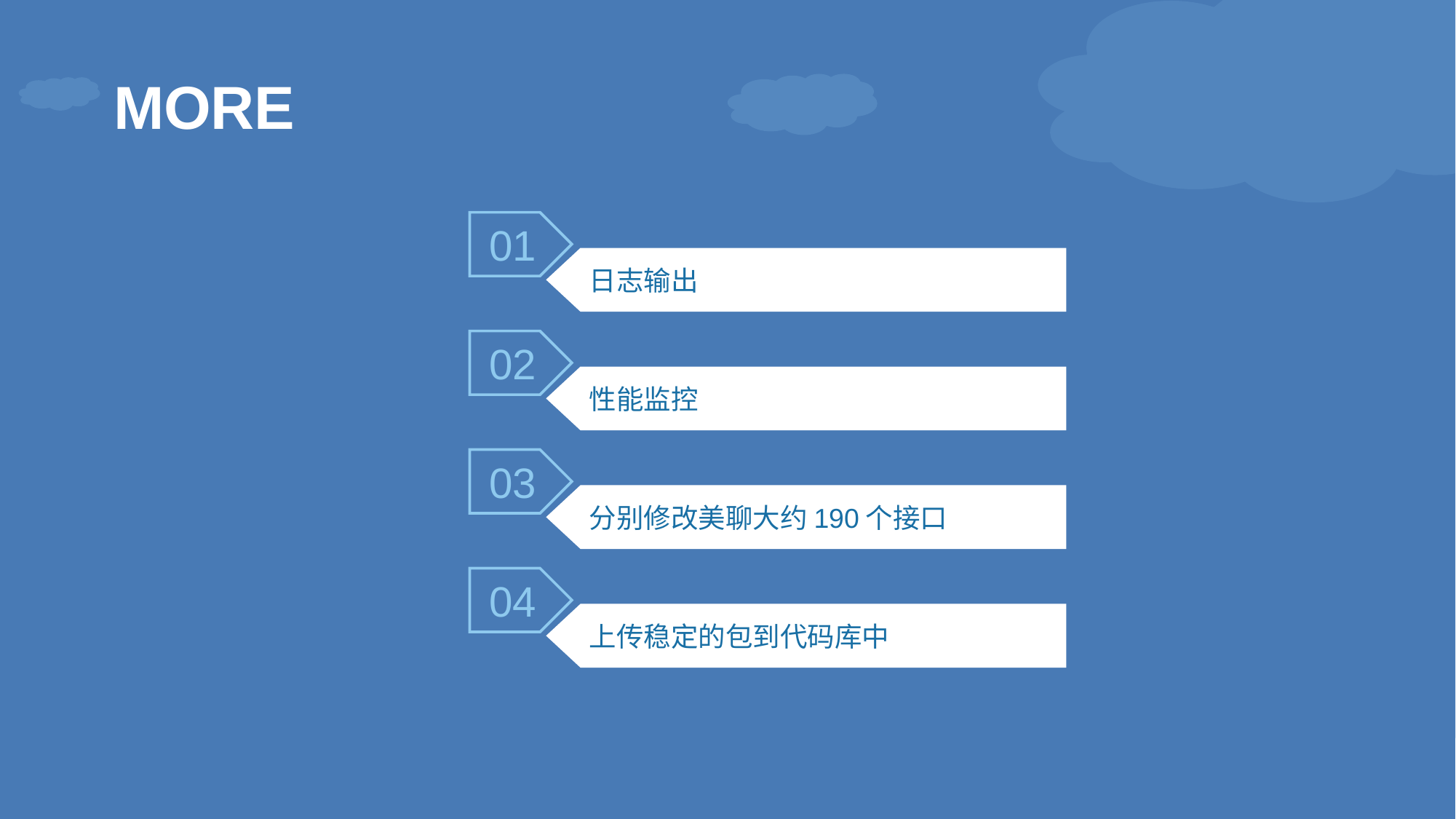

MORE
01
日志输出
02
性能监控
03
分别修改美聊大约190个接口
04
上传稳定的包到代码库中